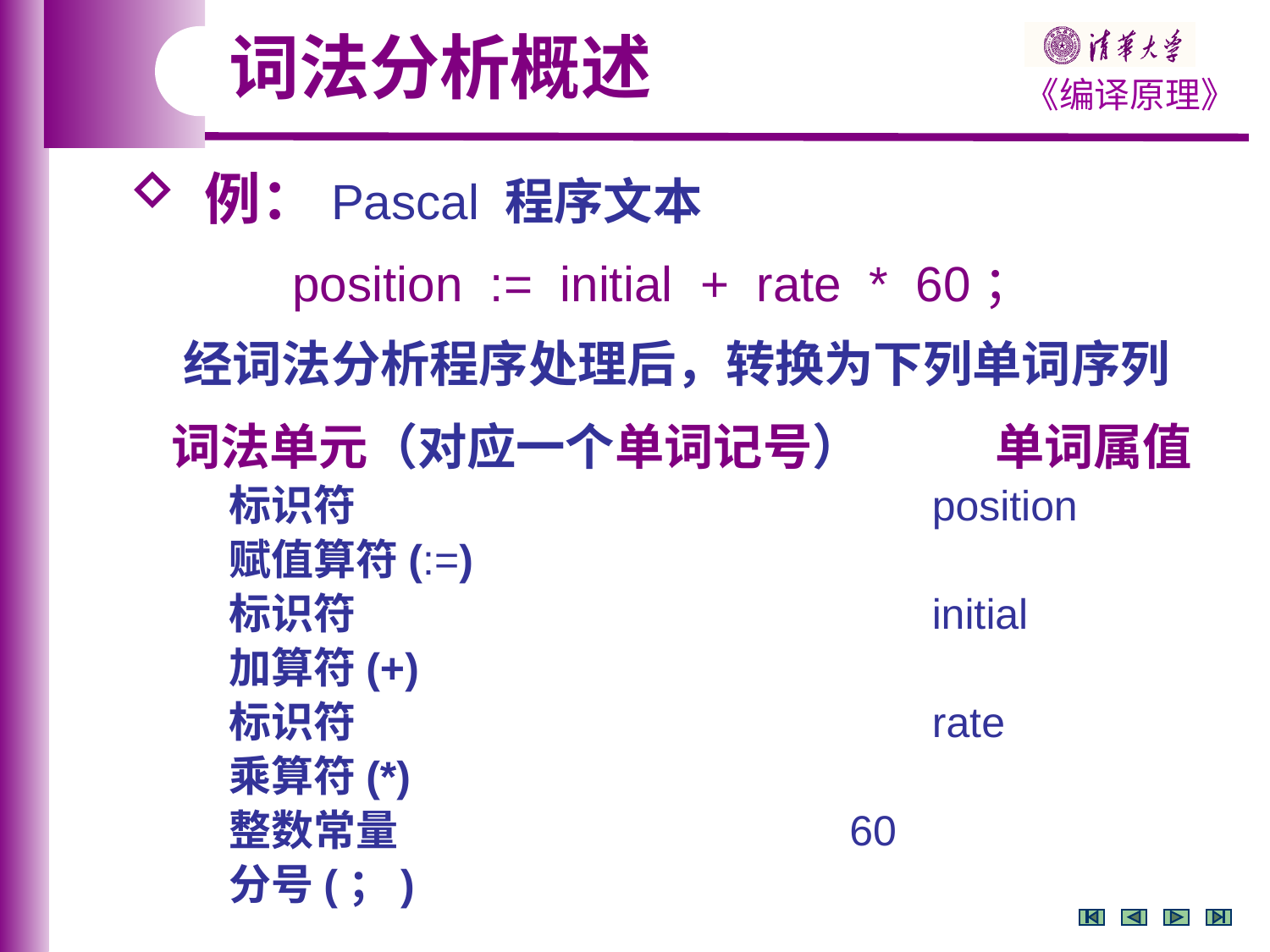

词法分析概述
 例：Pascal 程序文本

            position  :=  initial  +  rate  *  60；
    经词法分析程序处理后，转换为下列单词序列
词法单元（对应一个单词记号）	  单词属值
     标识符	                                                position
     赋值算符(:=)
     标识符	                                                initial
     加算符(+)
     标识符	                                                rate
     乘算符(*)
     整数常量		                          60
     分号(；)